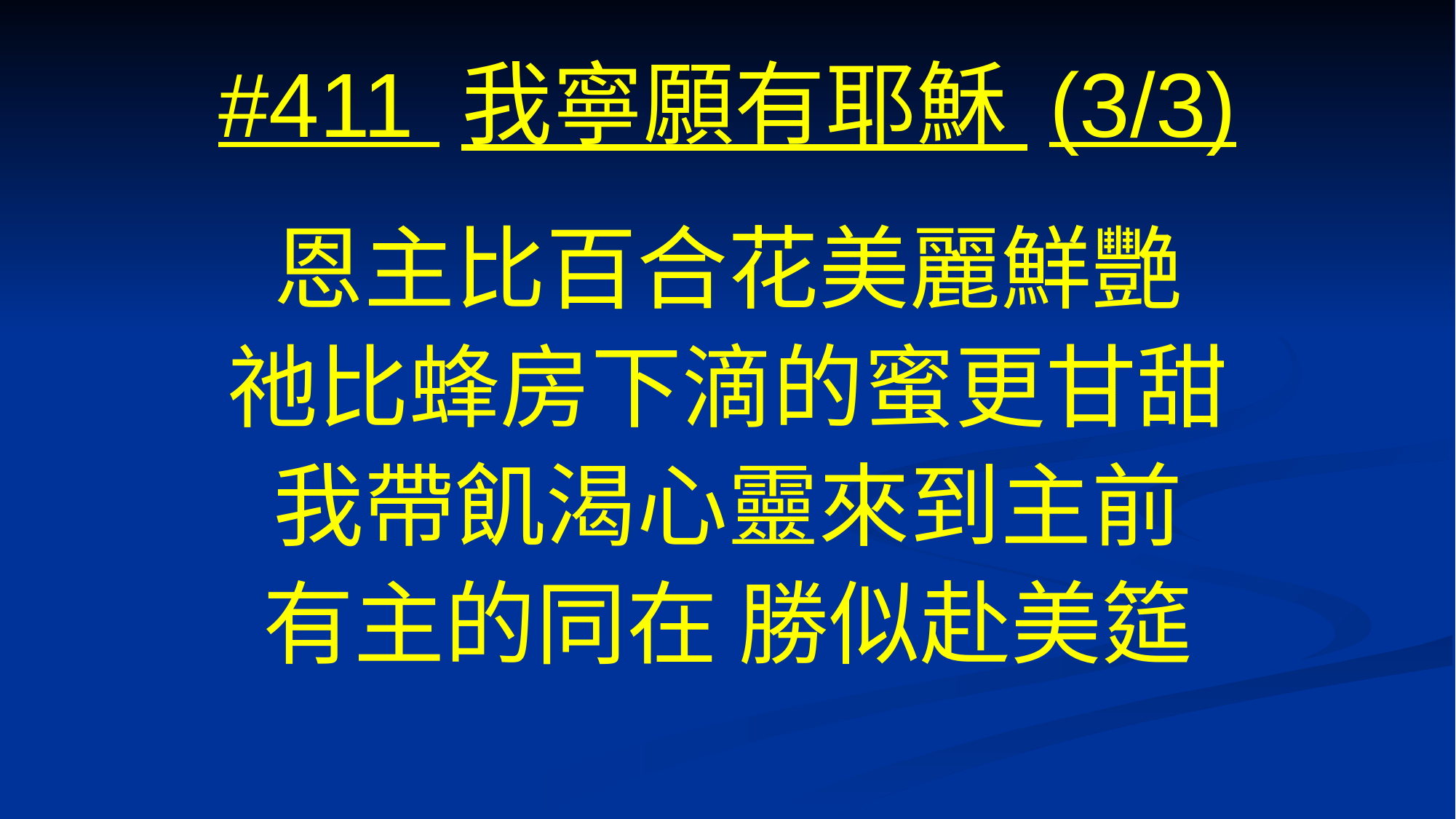

# #411 我寧願有耶穌 (3/3)
恩主比百合花美麗鮮艷
祂比蜂房下滴的蜜更甘甜
我帶飢渴心靈來到主前
有主的同在 勝似赴美筵